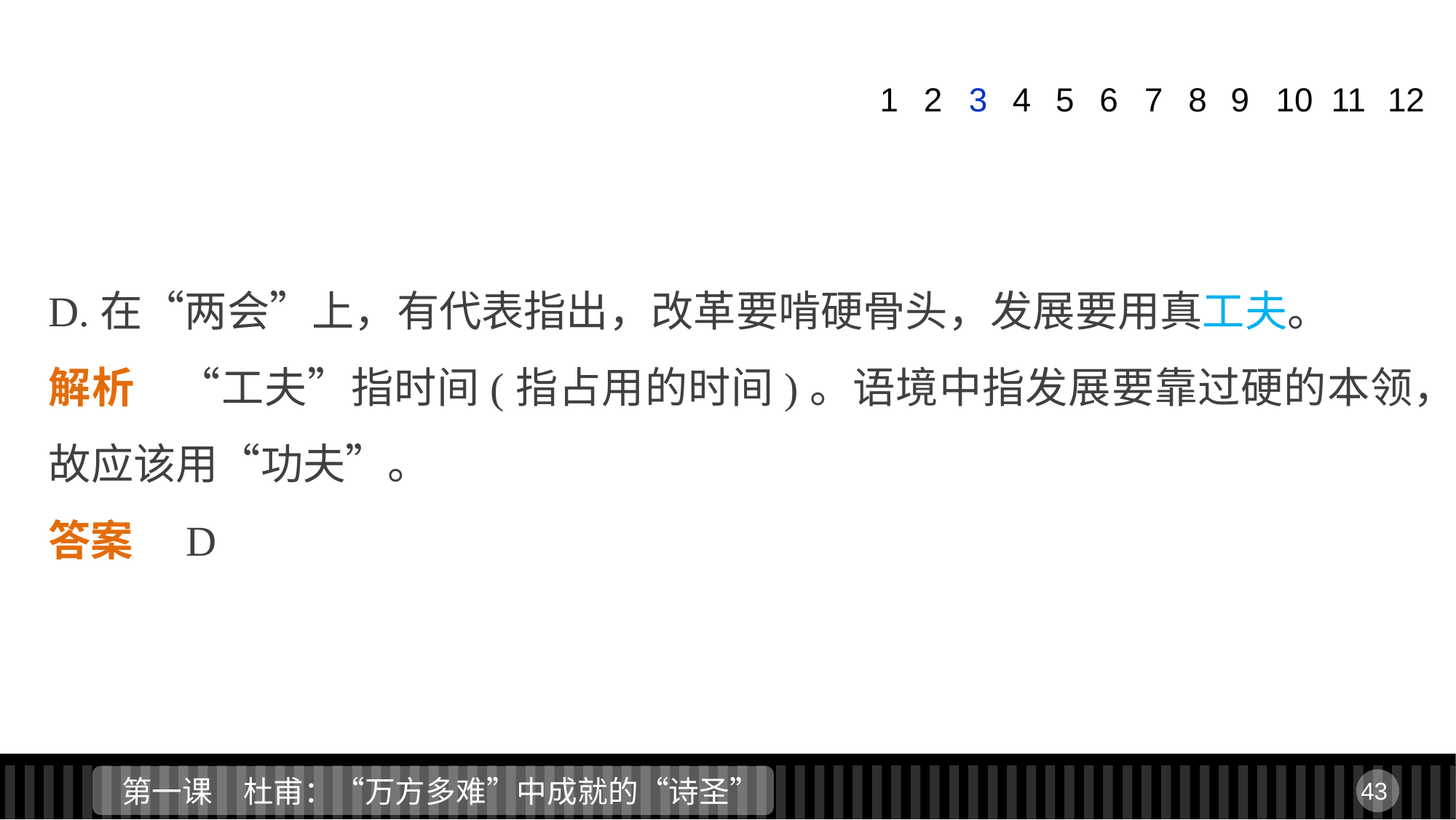

1
2
3
4
5
6
7
8
9
11
12
10
D.在“两会”上，有代表指出，改革要啃硬骨头，发展要用真工夫。
解析　“工夫”指时间(指占用的时间)。语境中指发展要靠过硬的本领，故应该用“功夫”。
答案　D